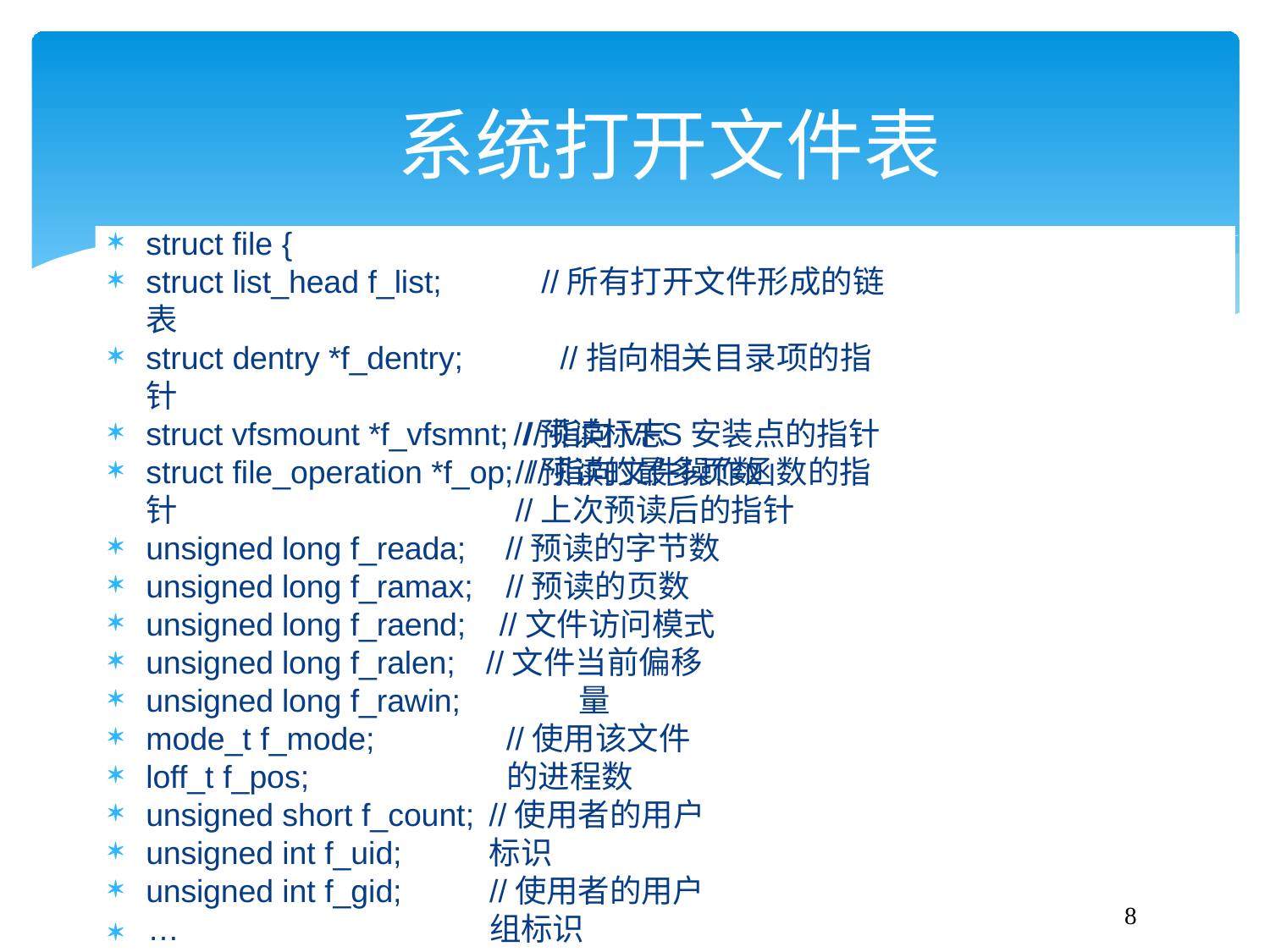

# 系统打开文件表
struct file {
struct list_head f_list;	//所有打开文件形成的链表
struct dentry *f_dentry;	//指向相关目录项的指针
struct vfsmount *f_vfsmnt; //指向VFS安装点的指针
struct file_operation *f_op; //指向文件操作函数的指针
unsigned long f_reada;
unsigned long f_ramax;
unsigned long f_raend;
unsigned long f_ralen;
unsigned long f_rawin;
mode_t f_mode;
loff_t f_pos;
unsigned short f_count;
unsigned int f_uid;
unsigned int f_gid;
∗	…
∗	};

//预读标志
//预读的最多页数
//上次预读后的指针
//预读的字节数
//预读的页数
//文件访问模式
//文件当前偏移量
//使用该文件的进程数
//使用者的用户标识
//使用者的用户组标识
158